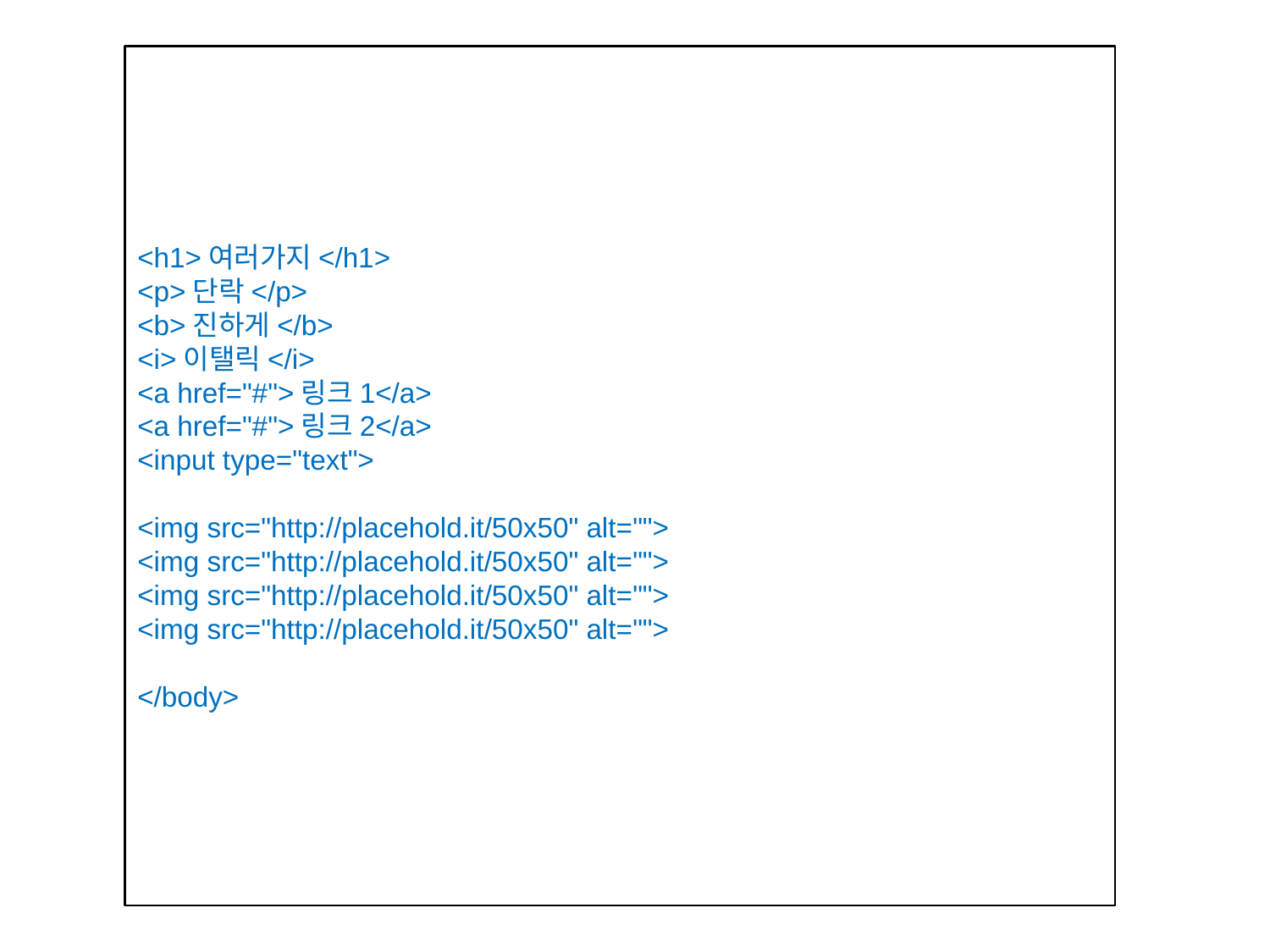

<h1>여러가지</h1>
<p>단락</p>
<b>진하게</b>
<i>이탤릭</i>
<a href="#">링크1</a>
<a href="#">링크2</a>
<input type="text">
<img src="http://placehold.it/50x50" alt="">
<img src="http://placehold.it/50x50" alt="">
<img src="http://placehold.it/50x50" alt="">
<img src="http://placehold.it/50x50" alt="">
</body>